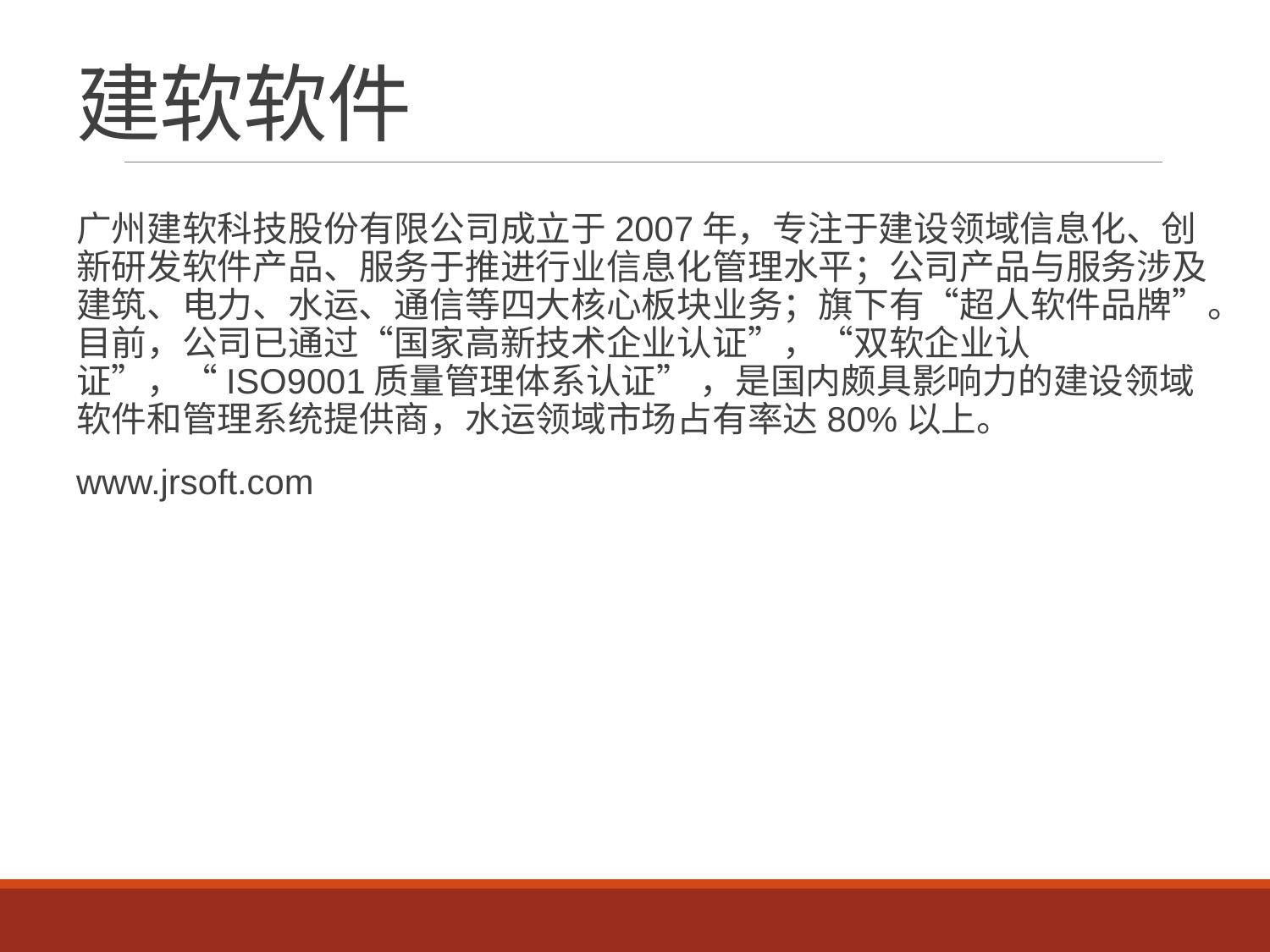

# 建软软件
广州建软科技股份有限公司成立于2007年，专注于建设领域信息化、创新研发软件产品、服务于推进行业信息化管理水平；公司产品与服务涉及建筑、电力、水运、通信等四大核心板块业务；旗下有“超人软件品牌”。目前，公司已通过“国家高新技术企业认证”，“双软企业认证”，“ISO9001质量管理体系认证” ，是国内颇具影响力的建设领域软件和管理系统提供商，水运领域市场占有率达80%以上。
www.jrsoft.com